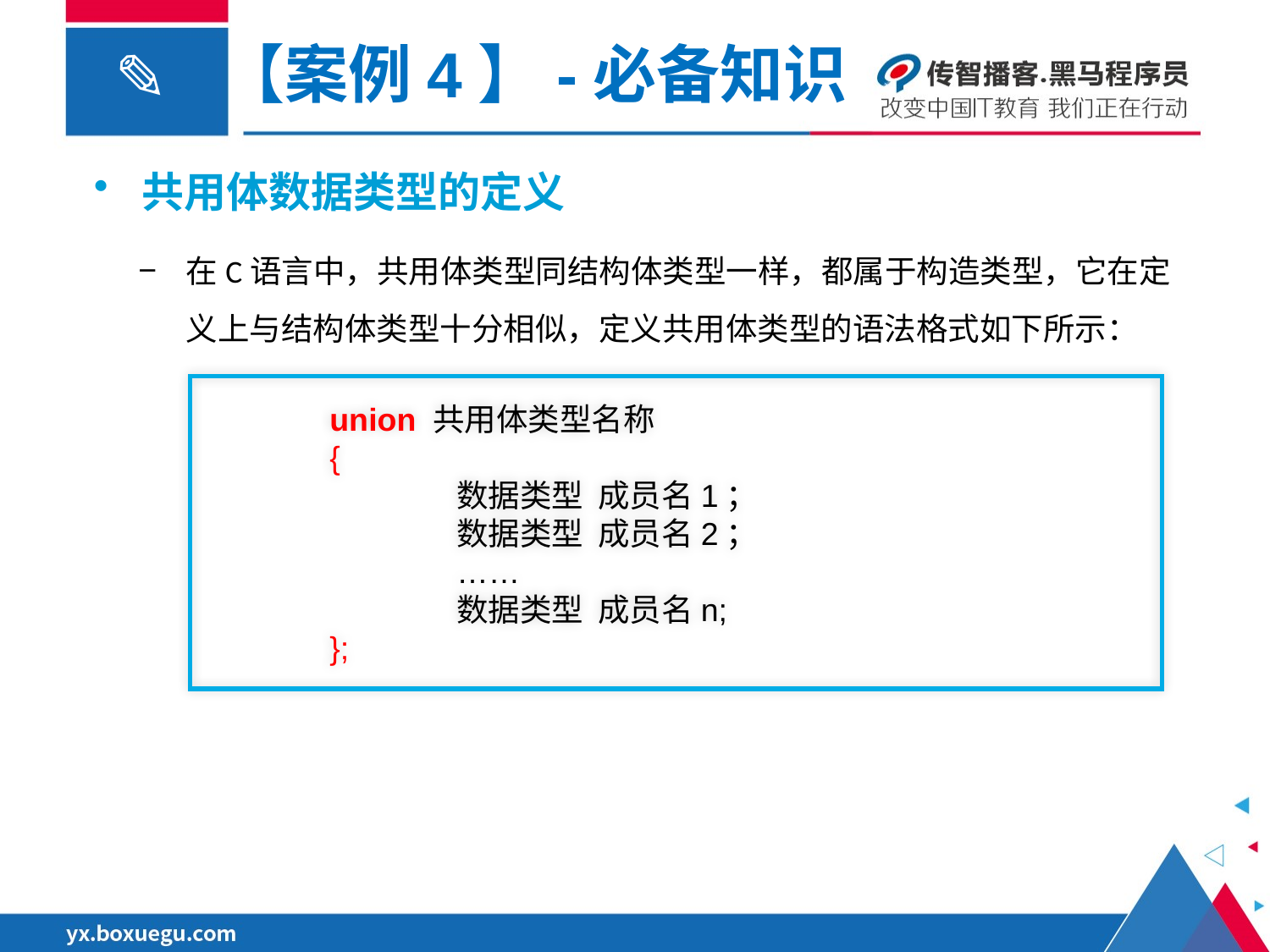

【案例4】-必备知识
共用体数据类型的定义
在C语言中，共用体类型同结构体类型一样，都属于构造类型，它在定义上与结构体类型十分相似，定义共用体类型的语法格式如下所示：

	union 共用体类型名称
	{
		数据类型  成员名1；
		数据类型  成员名2；
		……
		数据类型  成员名n;
	};